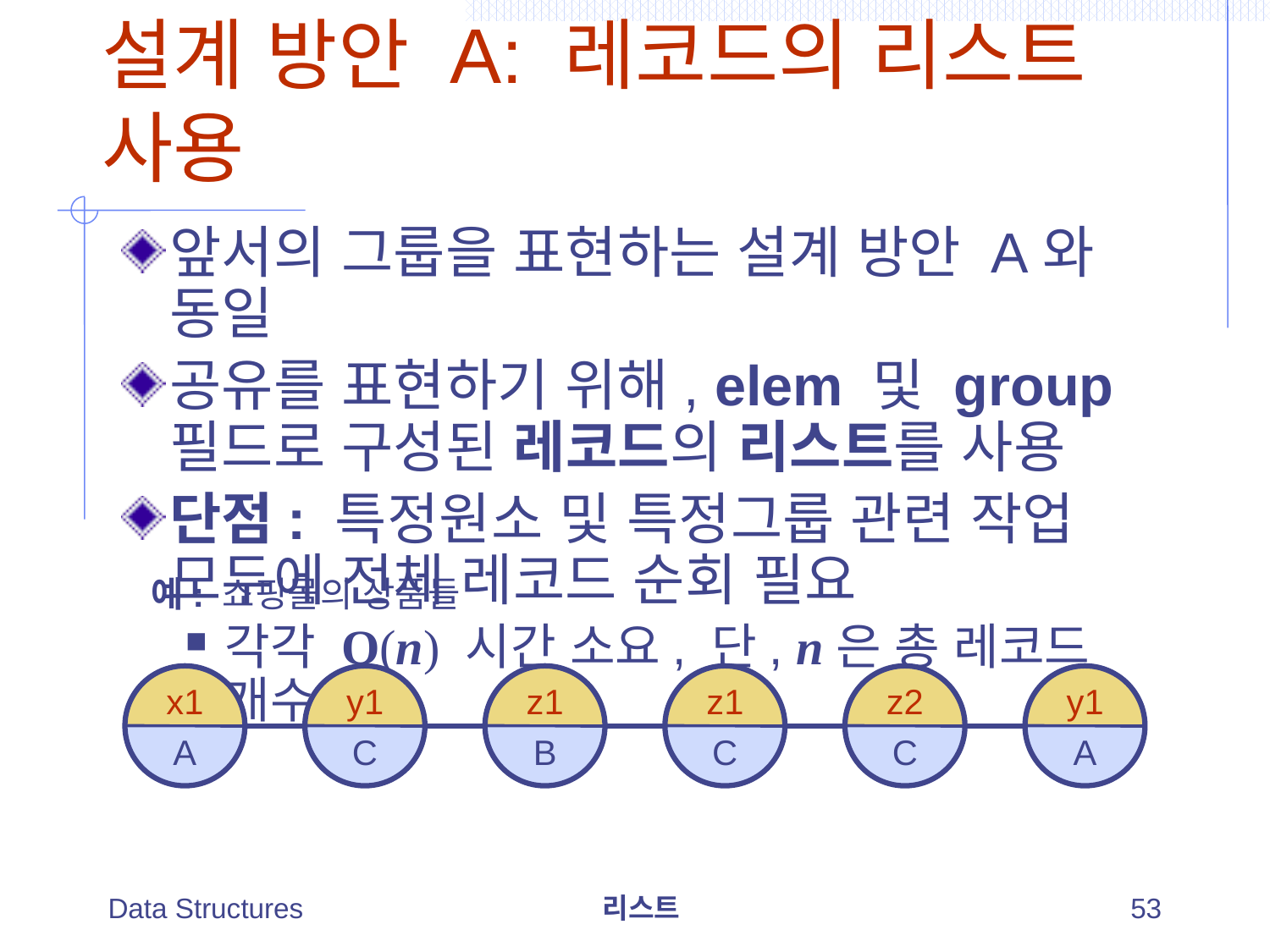

# 설계 방안 A: 레코드의 리스트 사용
앞서의 그룹을 표현하는 설계 방안 A와 동일
공유를 표현하기 위해, elem 및 group 필드로 구성된 레코드의 리스트를 사용
단점: 특정원소 및 특정그룹 관련 작업 모두에 전체 레코드 순회 필요
각각 O(n) 시간 소요, 단, n은 총 레코드 개수
예: 쇼핑몰의 상품들
x1
A

y1
C

z1
B

z1
C

z2
C

y1
A

Data Structures
리스트
53